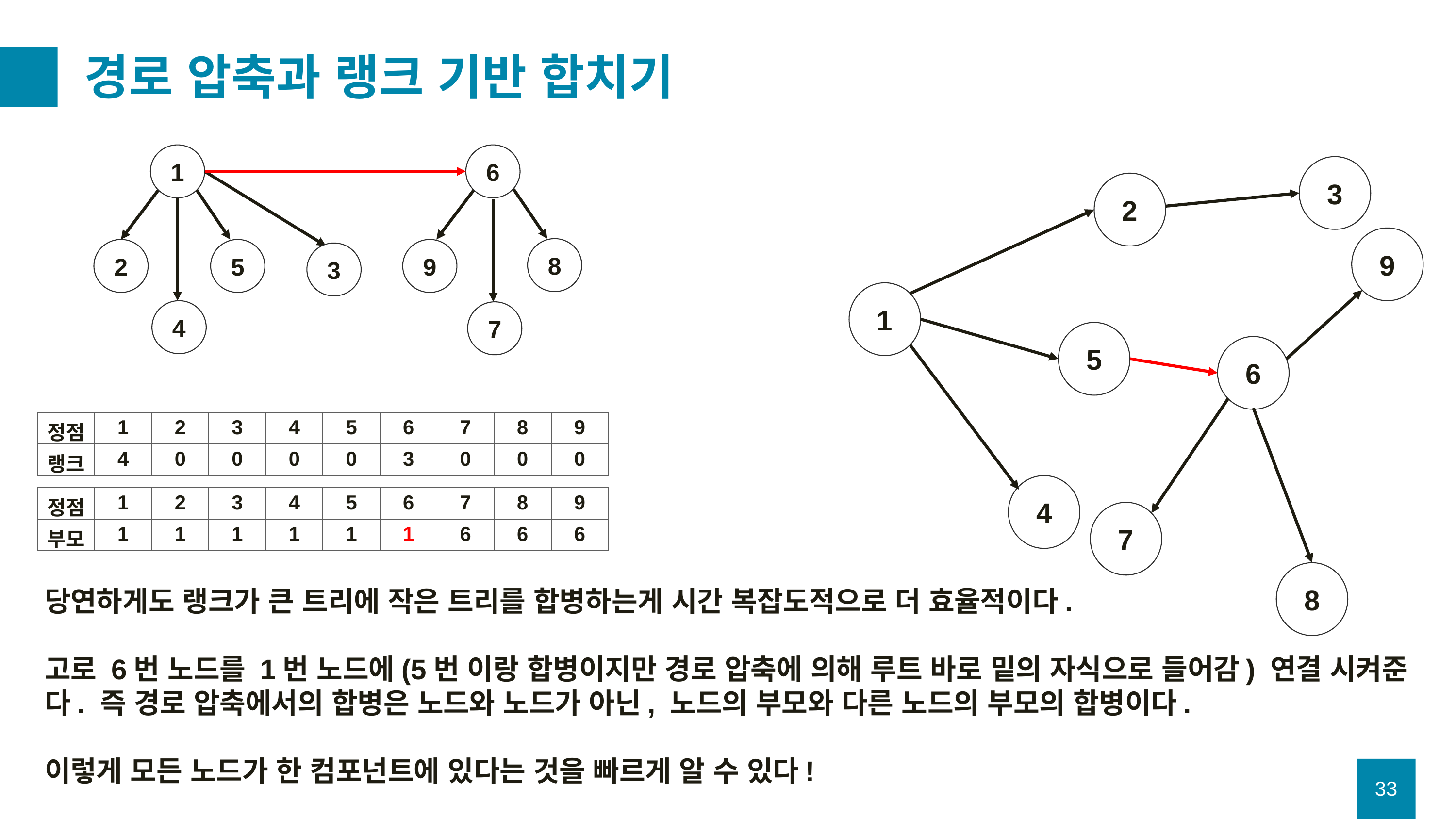

# 경로 압축과 랭크 기반 합치기
1
6
3
2
9
8
9
2
5
3
1
4
7
5
6
| 정점 | 1 | 2 | 3 | 4 | 5 | 6 | 7 | 8 | 9 |
| --- | --- | --- | --- | --- | --- | --- | --- | --- | --- |
| 랭크 | 4 | 0 | 0 | 0 | 0 | 3 | 0 | 0 | 0 |
4
| 정점 | 1 | 2 | 3 | 4 | 5 | 6 | 7 | 8 | 9 |
| --- | --- | --- | --- | --- | --- | --- | --- | --- | --- |
| 부모 | 1 | 1 | 1 | 1 | 1 | 1 | 6 | 6 | 6 |
7
8
당연하게도 랭크가 큰 트리에 작은 트리를 합병하는게 시간 복잡도적으로 더 효율적이다.

고로 6번 노드를 1번 노드에(5번 이랑 합병이지만 경로 압축에 의해 루트 바로 밑의 자식으로 들어감) 연결 시켜준다. 즉 경로 압축에서의 합병은 노드와 노드가 아닌, 노드의 부모와 다른 노드의 부모의 합병이다.

이렇게 모든 노드가 한 컴포넌트에 있다는 것을 빠르게 알 수 있다!
33